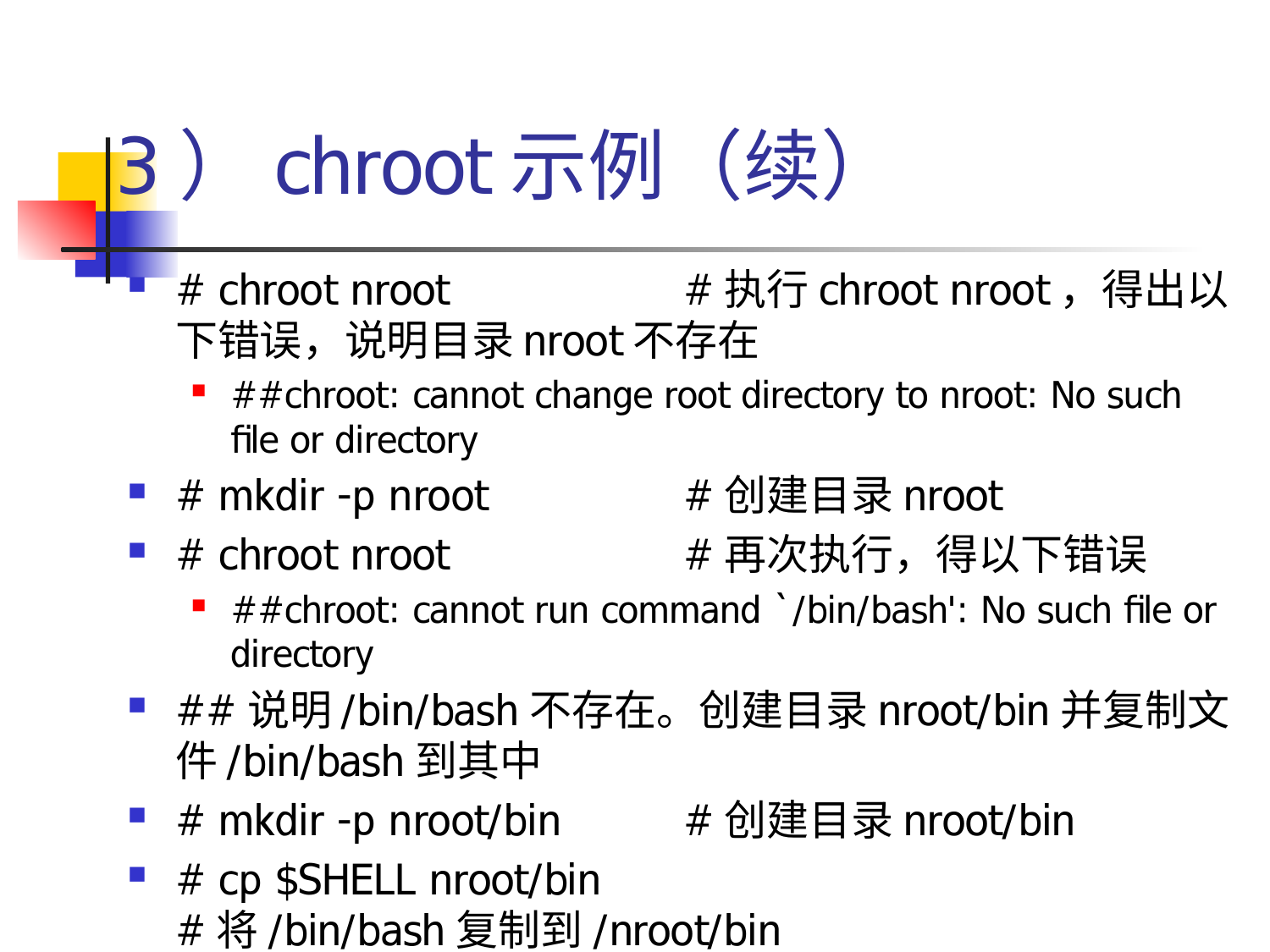

# 3）chroot示例（续）
# chroot nroot 		#执行chroot nroot，得出以下错误，说明目录nroot不存在
##chroot: cannot change root directory to nroot: No such file or directory
# mkdir -p nroot 		#创建目录nroot
# chroot nroot 		#再次执行，得以下错误
##chroot: cannot run command `/bin/bash': No such file or directory
##说明/bin/bash不存在。创建目录nroot/bin并复制文件/bin/bash到其中
# mkdir -p nroot/bin 	#创建目录nroot/bin
# cp $SHELL nroot/bin 	#将/bin/bash复制到/nroot/bin